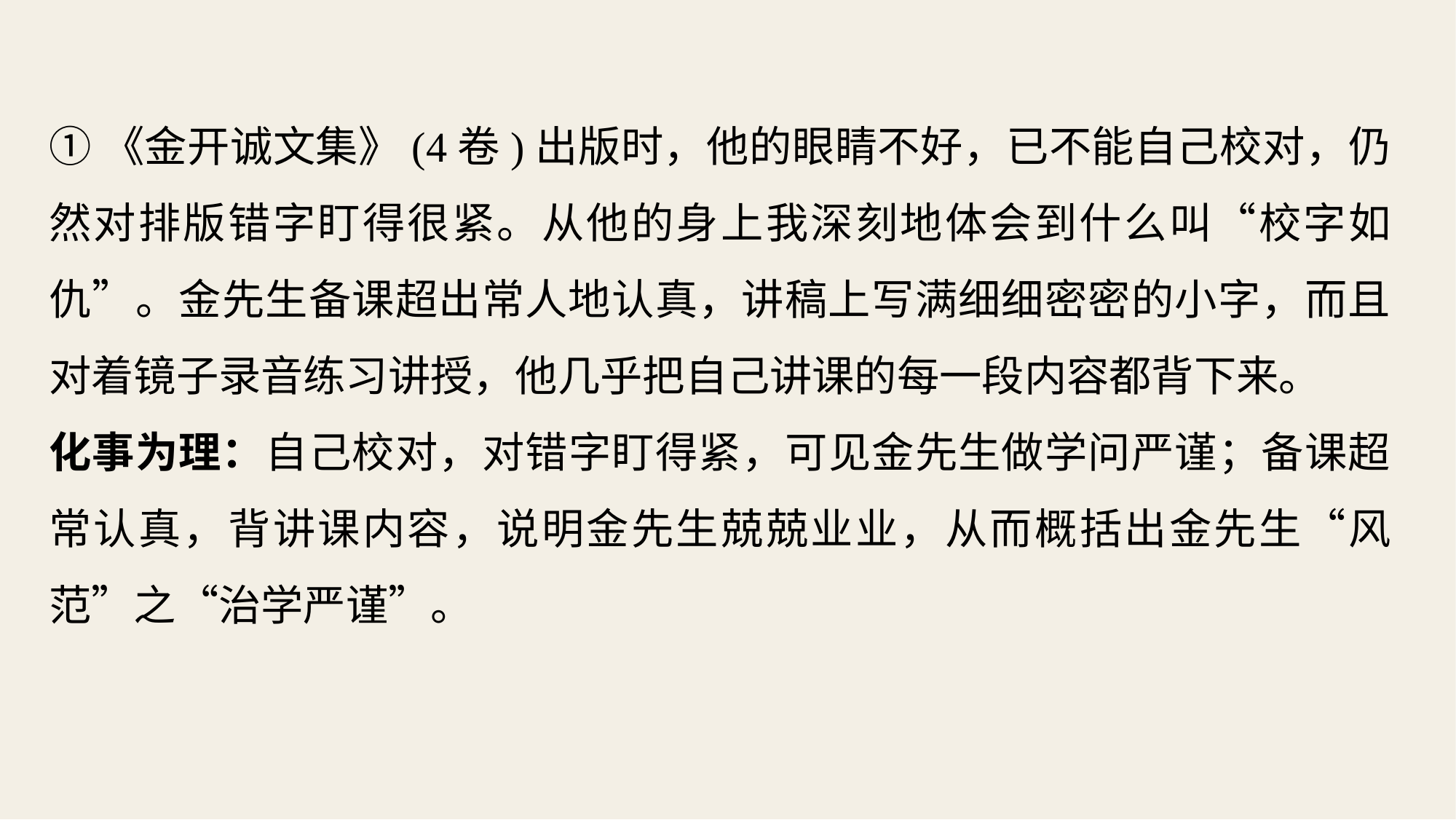

①《金开诚文集》(4卷)出版时，他的眼睛不好，已不能自己校对，仍然对排版错字盯得很紧。从他的身上我深刻地体会到什么叫“校字如仇”。金先生备课超出常人地认真，讲稿上写满细细密密的小字，而且对着镜子录音练习讲授，他几乎把自己讲课的每一段内容都背下来。
化事为理：自己校对，对错字盯得紧，可见金先生做学问严谨；备课超常认真，背讲课内容，说明金先生兢兢业业，从而概括出金先生“风范”之“治学严谨”。